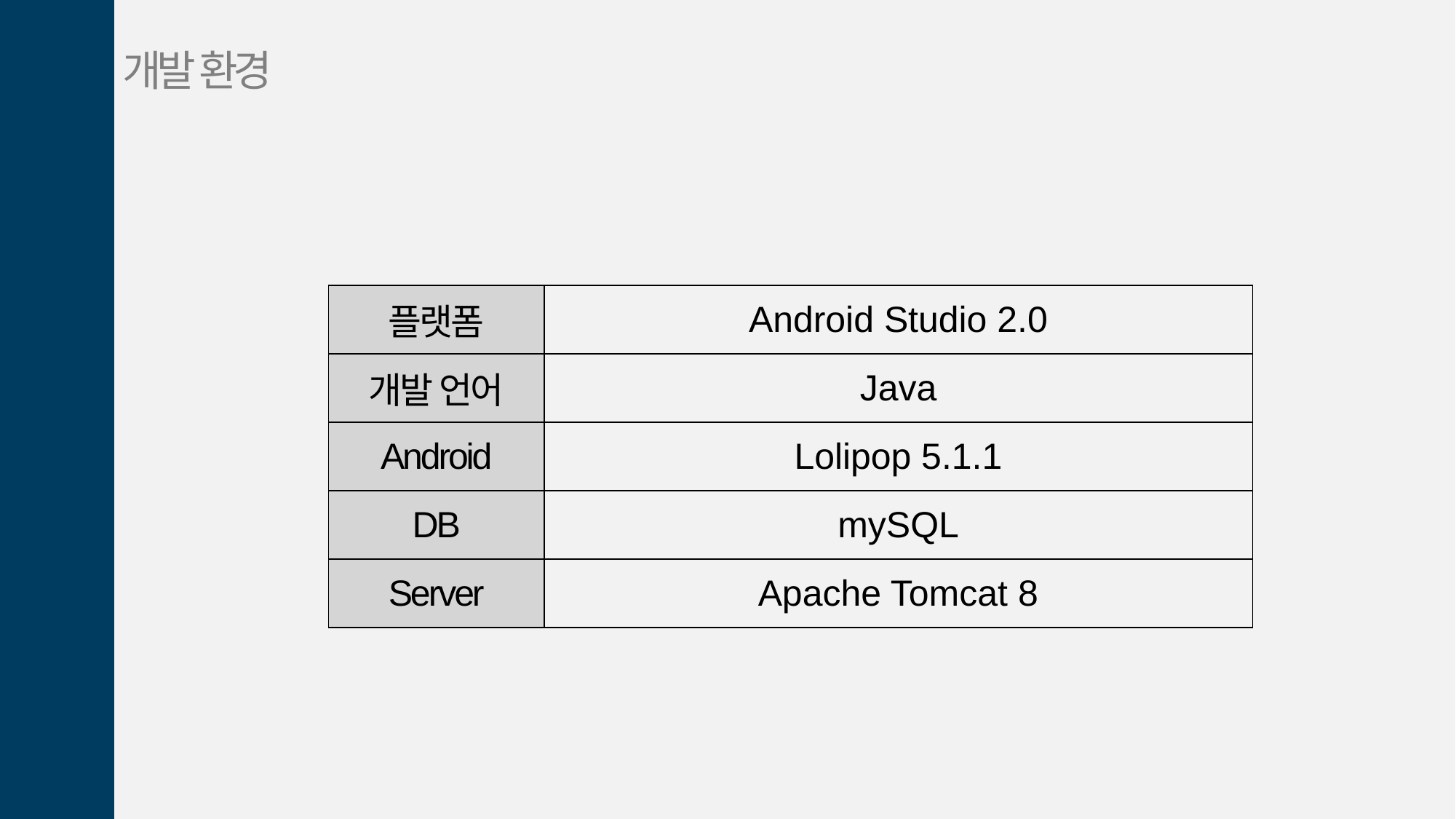

개발 환경
| 플랫폼 | Android Studio 2.0 |
| --- | --- |
| 개발 언어 | Java |
| Android | Lolipop 5.1.1 |
| DB | mySQL |
| Server | Apache Tomcat 8 |